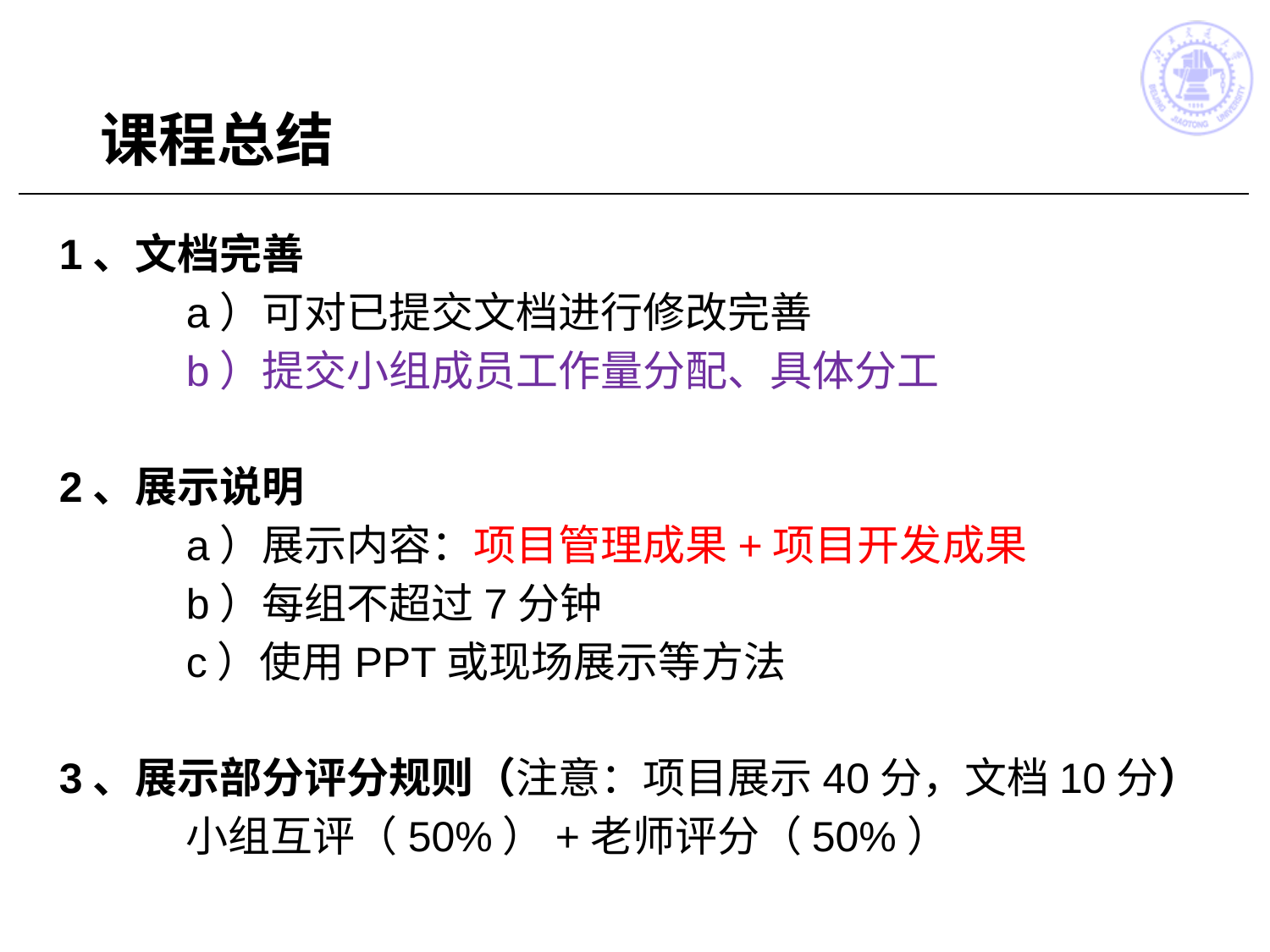

# 课程总结
1、文档完善
	a）可对已提交文档进行修改完善
	b）提交小组成员工作量分配、具体分工

2、展示说明
	a）展示内容：项目管理成果+项目开发成果
	b）每组不超过7分钟
	c）使用PPT或现场展示等方法

3、展示部分评分规则（注意：项目展示40分，文档10分）
	小组互评（50%）+老师评分（50%）